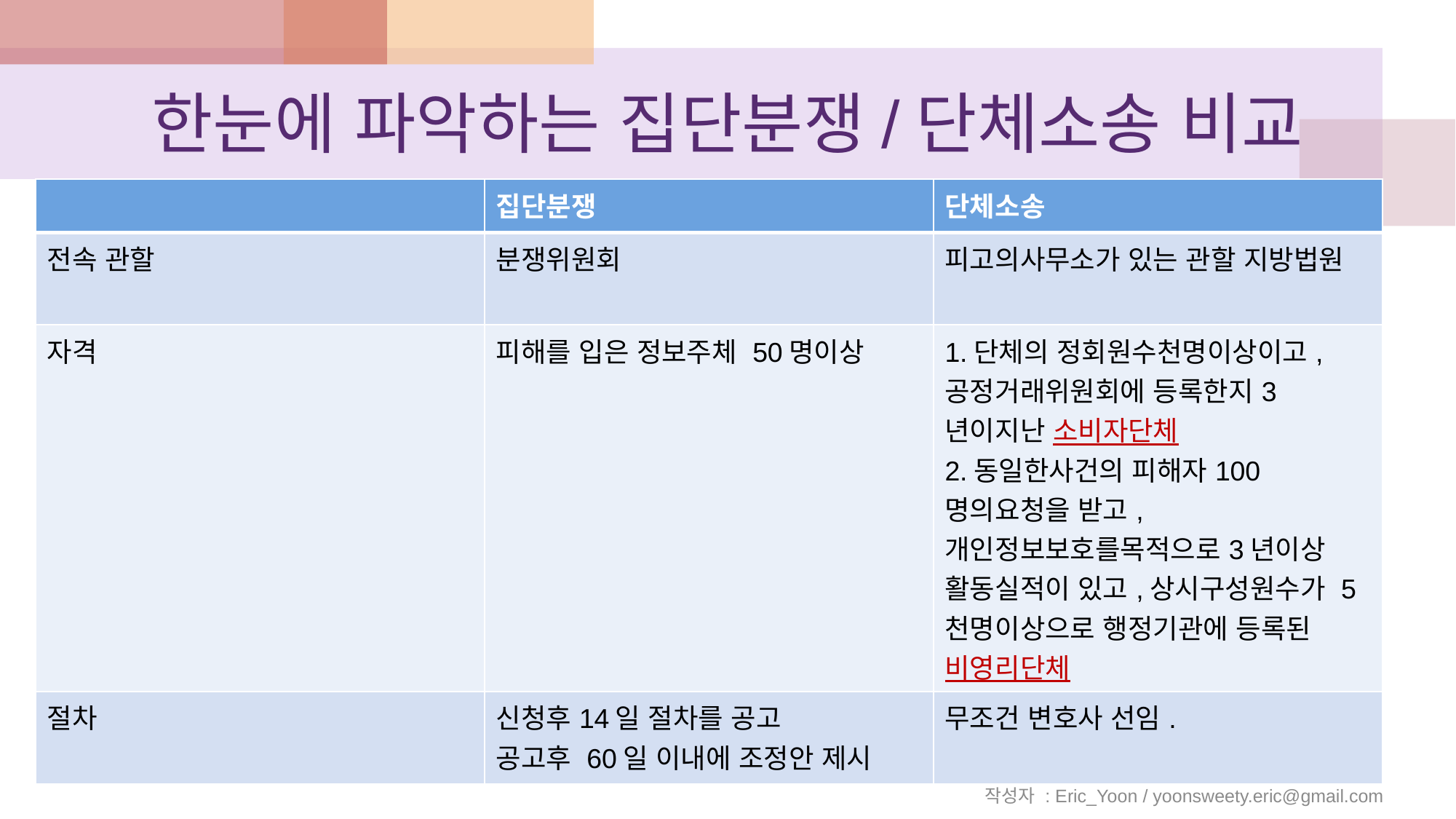

# 한눈에 파악하는 집단분쟁/단체소송 비교
|  | 집단분쟁 | 단체소송 |
| --- | --- | --- |
| 전속 관할 | 분쟁위원회 | 피고의사무소가 있는 관할 지방법원 |
| 자격 | 피해를 입은 정보주체 50명이상 | 1.단체의 정회원수천명이상이고,공정거래위원회에 등록한지3년이지난 소비자단체 2.동일한사건의 피해자100명의요청을 받고, 개인정보보호를목적으로3년이상 활동실적이 있고,상시구성원수가 5천명이상으로 행정기관에 등록된 비영리단체 |
| 절차 | 신청후14일 절차를 공고 공고후 60일 이내에 조정안 제시 | 무조건 변호사 선임. |
작성자 : Eric_Yoon / yoonsweety.eric@gmail.com